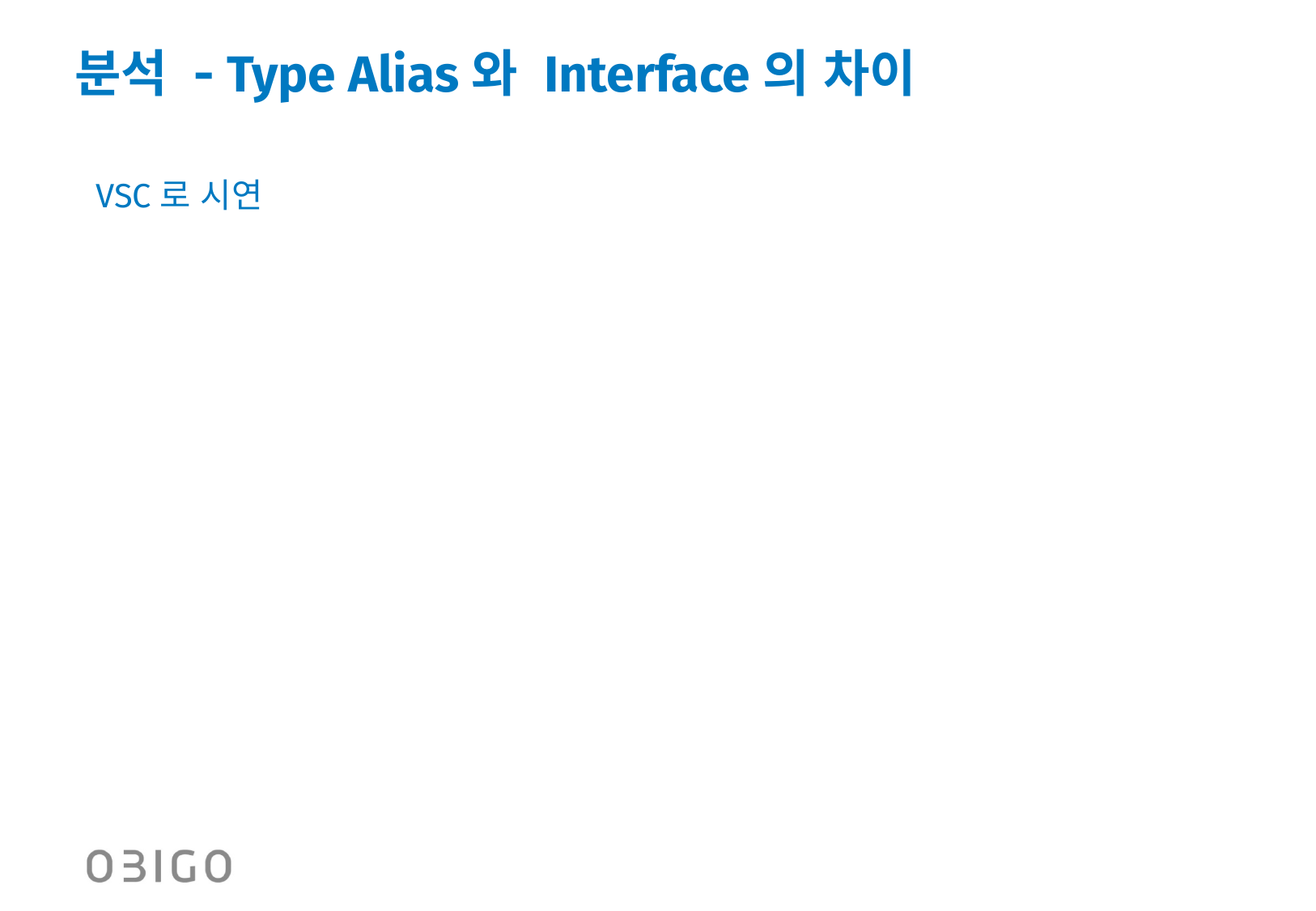

# 분석 - Type Alias와 Interface의 차이
VSC로 시연